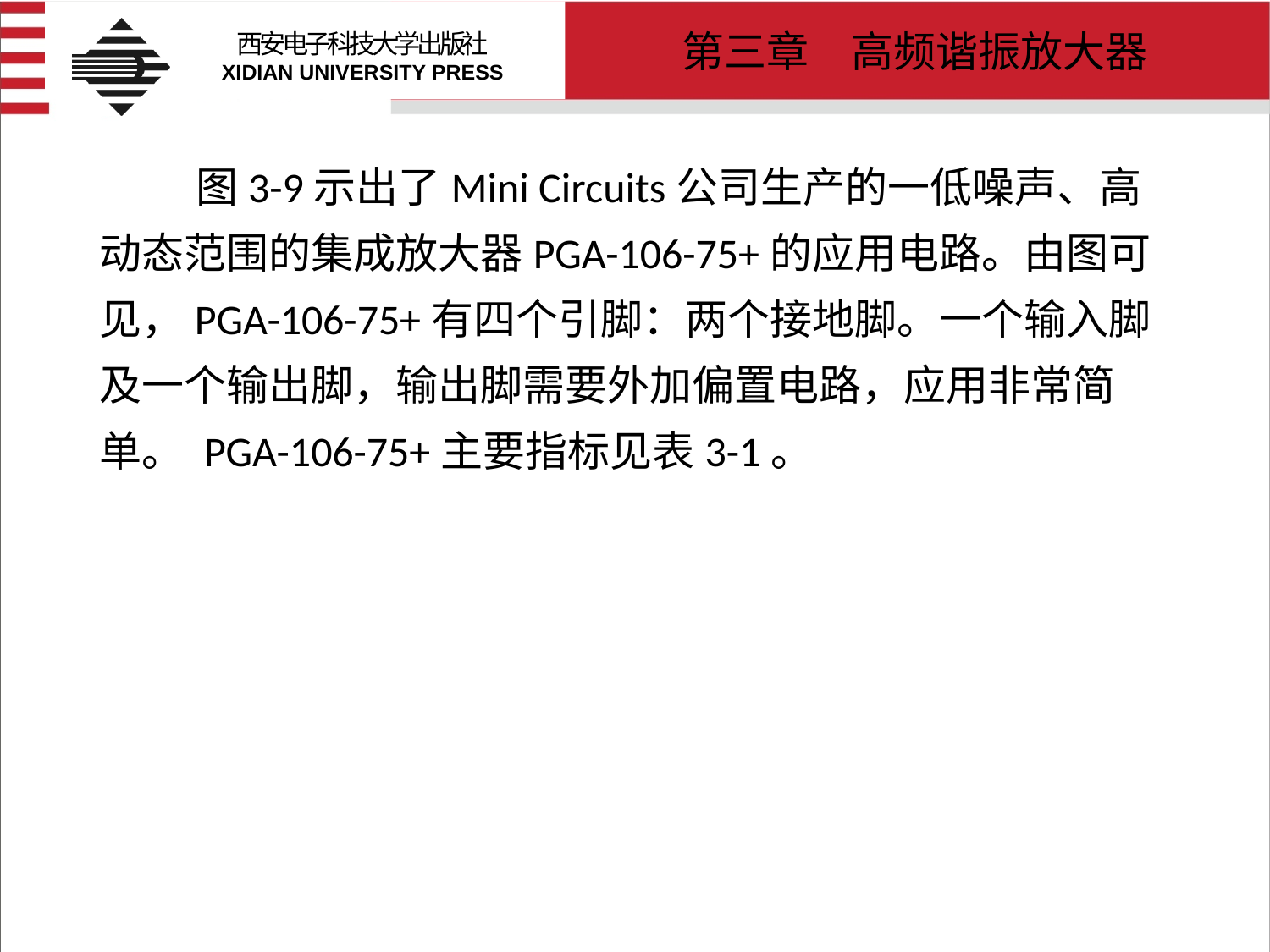

# 图3-9示出了Mini Circuits公司生产的一低噪声、高动态范围的集成放大器PGA-106-75+的应用电路。由图可见，PGA-106-75+有四个引脚：两个接地脚。一个输入脚及一个输出脚，输出脚需要外加偏置电路，应用非常简单。 PGA-106-75+主要指标见表3-1。